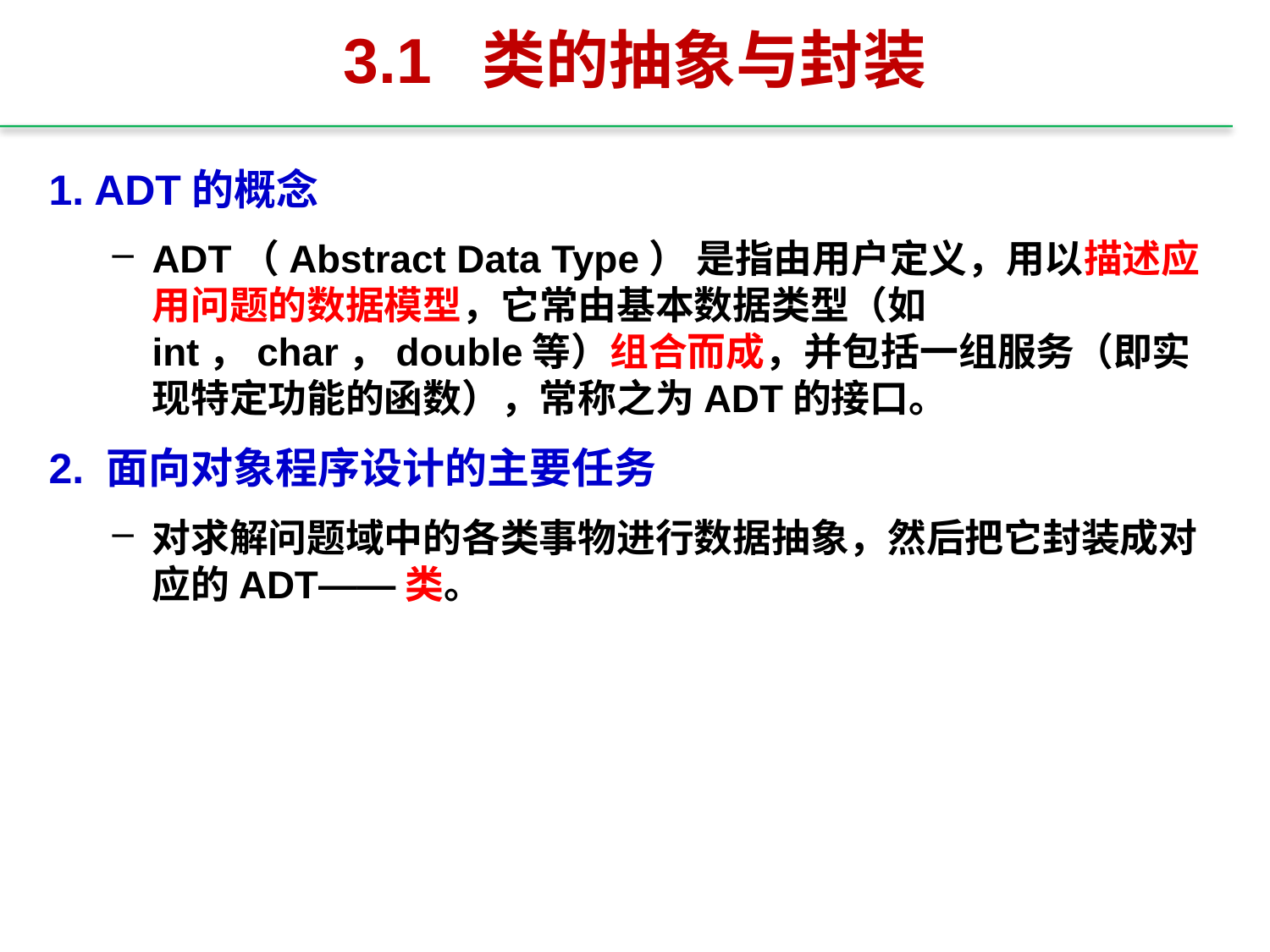

# 3.1  类的抽象与封装
1. ADT的概念
ADT（Abstract Data Type） 是指由用户定义，用以描述应用问题的数据模型，它常由基本数据类型（如int，char，double等）组合而成，并包括一组服务（即实现特定功能的函数），常称之为ADT的接口。
2. 面向对象程序设计的主要任务
对求解问题域中的各类事物进行数据抽象，然后把它封装成对应的ADT——类。